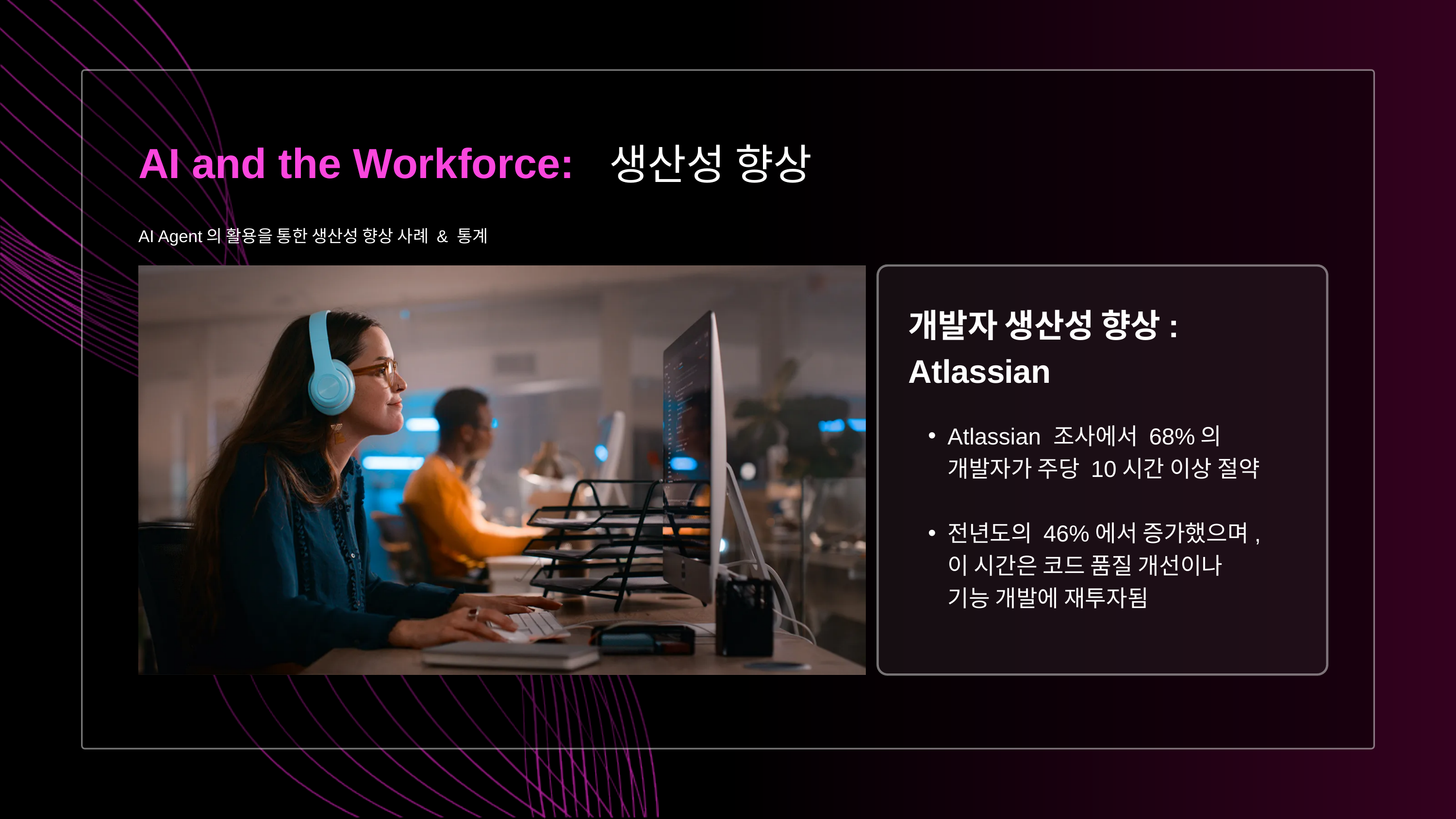

생산성 향상
AI and the Workforce:
AI Agent의 활용을 통한 생산성 향상 사례 & 통계

개발자 생산성 향상: Atlassian
Atlassian 조사에서 68%의 개발자가 주당 10시간 이상 절약

전년도의 46%에서 증가했으며, 이 시간은 코드 품질 개선이나 기능 개발에 재투자됨